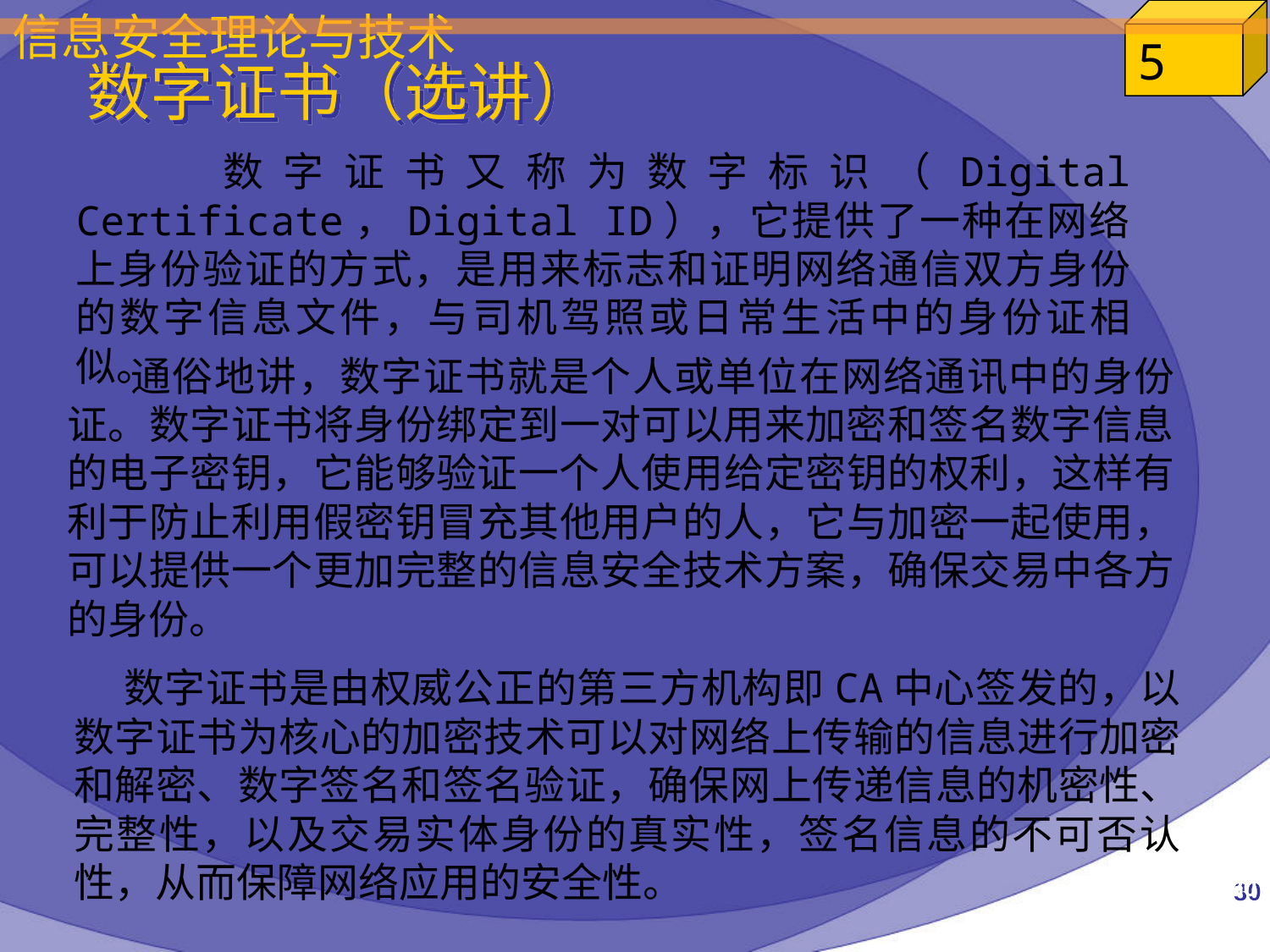

数字证书（选讲）
    数字证书又称为数字标识（Digital Certificate，Digital ID），它提供了一种在网络上身份验证的方式，是用来标志和证明网络通信双方身份的数字信息文件，与司机驾照或日常生活中的身份证相似。
     通俗地讲，数字证书就是个人或单位在网络通讯中的身份证。数字证书将身份绑定到一对可以用来加密和签名数字信息的电子密钥，它能够验证一个人使用给定密钥的权利，这样有利于防止利用假密钥冒充其他用户的人，它与加密一起使用，可以提供一个更加完整的信息安全技术方案，确保交易中各方的身份。
    数字证书是由权威公正的第三方机构即CA中心签发的，以数字证书为核心的加密技术可以对网络上传输的信息进行加密和解密、数字签名和签名验证，确保网上传递信息的机密性、完整性，以及交易实体身份的真实性，签名信息的不可否认性，从而保障网络应用的安全性。
30